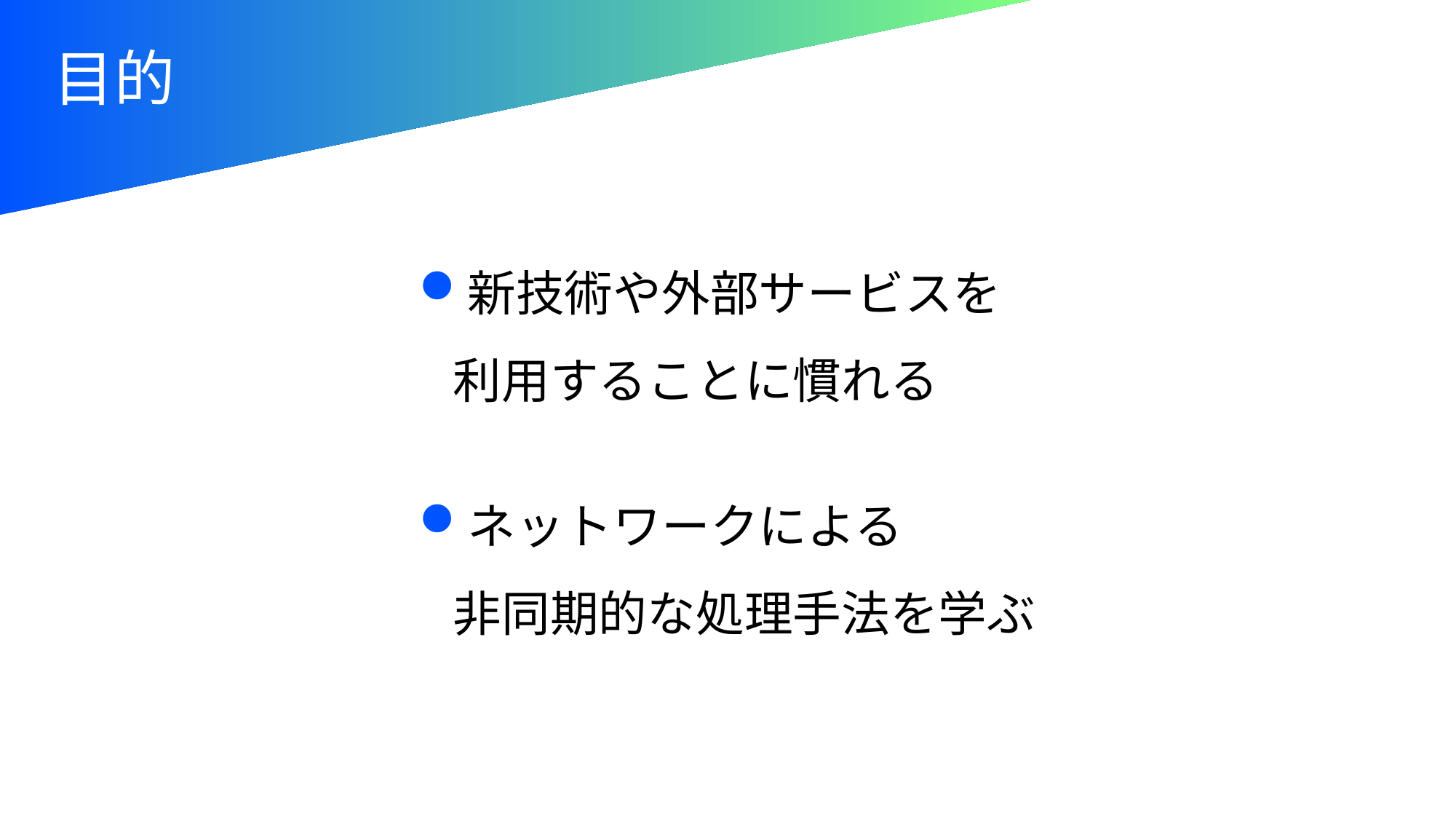

# 目的
新技術や外部サービスを
利用することに慣れる
ネットワークによる
非同期的な処理手法を学ぶ